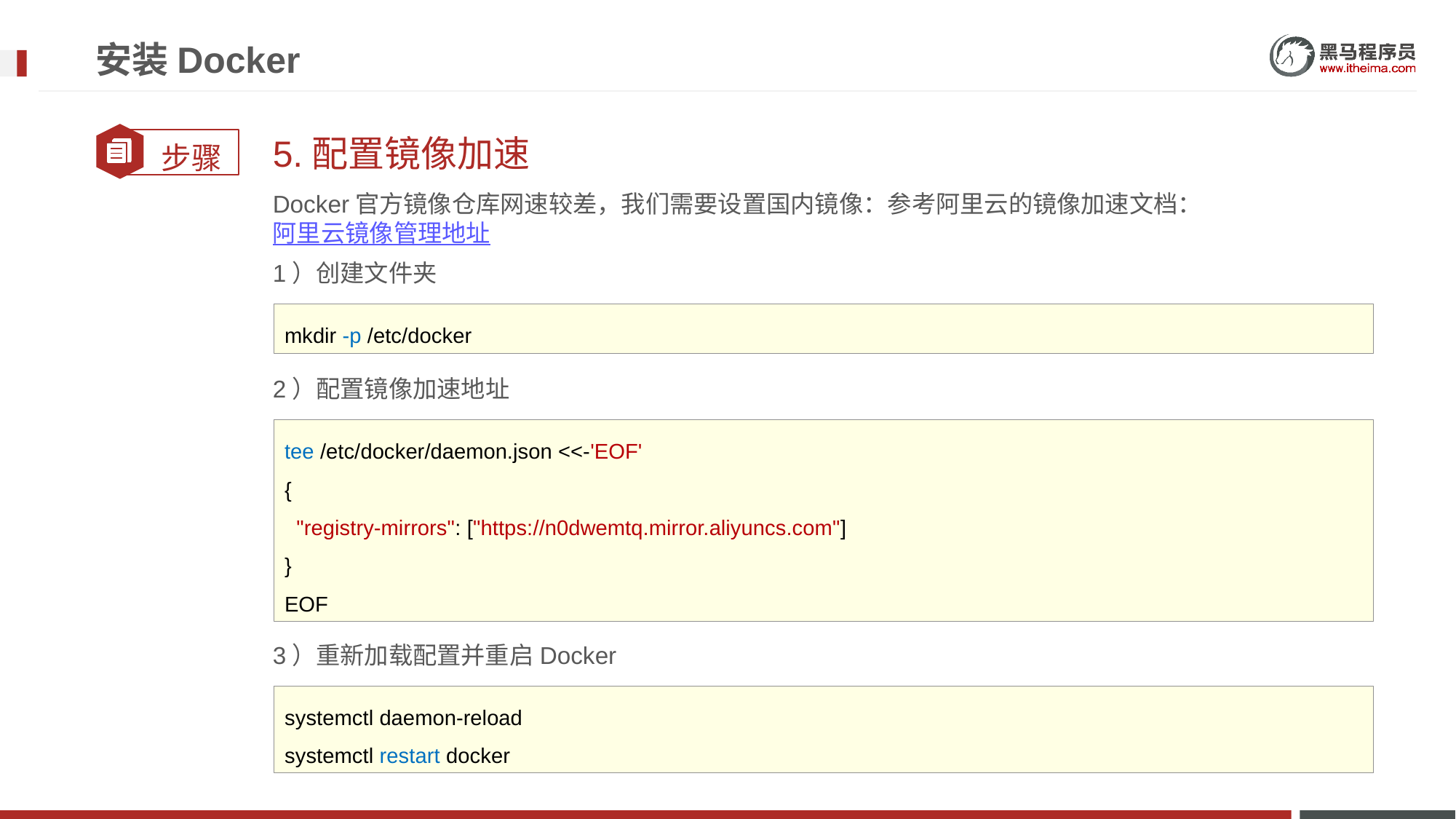

# 安装Docker
5.配置镜像加速
Docker官方镜像仓库网速较差，我们需要设置国内镜像：参考阿里云的镜像加速文档：阿里云镜像管理地址
1）创建文件夹
mkdir -p /etc/docker
2）配置镜像加速地址
tee /etc/docker/daemon.json <<-'EOF'
{
  "registry-mirrors": ["https://n0dwemtq.mirror.aliyuncs.com"]
}
EOF
3）重新加载配置并重启Docker
systemctl daemon-reload
systemctl restart docker